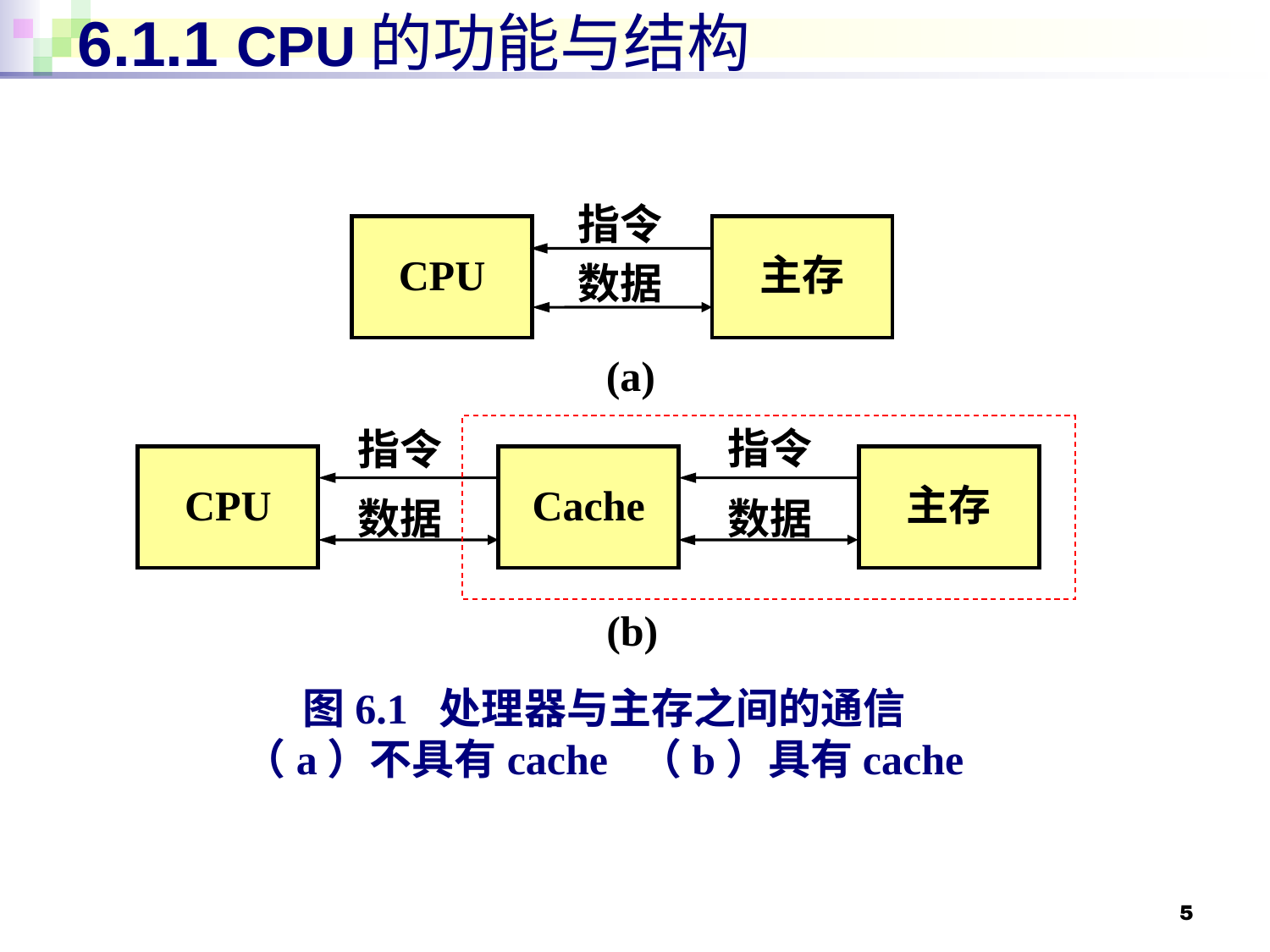

# 6.1.1 CPU的功能与结构

CPU
主存
指令
数据

(a)

指令
指令
CPU
Cache
主存

数据
数据

(b)
图6.1  处理器与主存之间的通信
（a）不具有cache  （b）具有cache
5